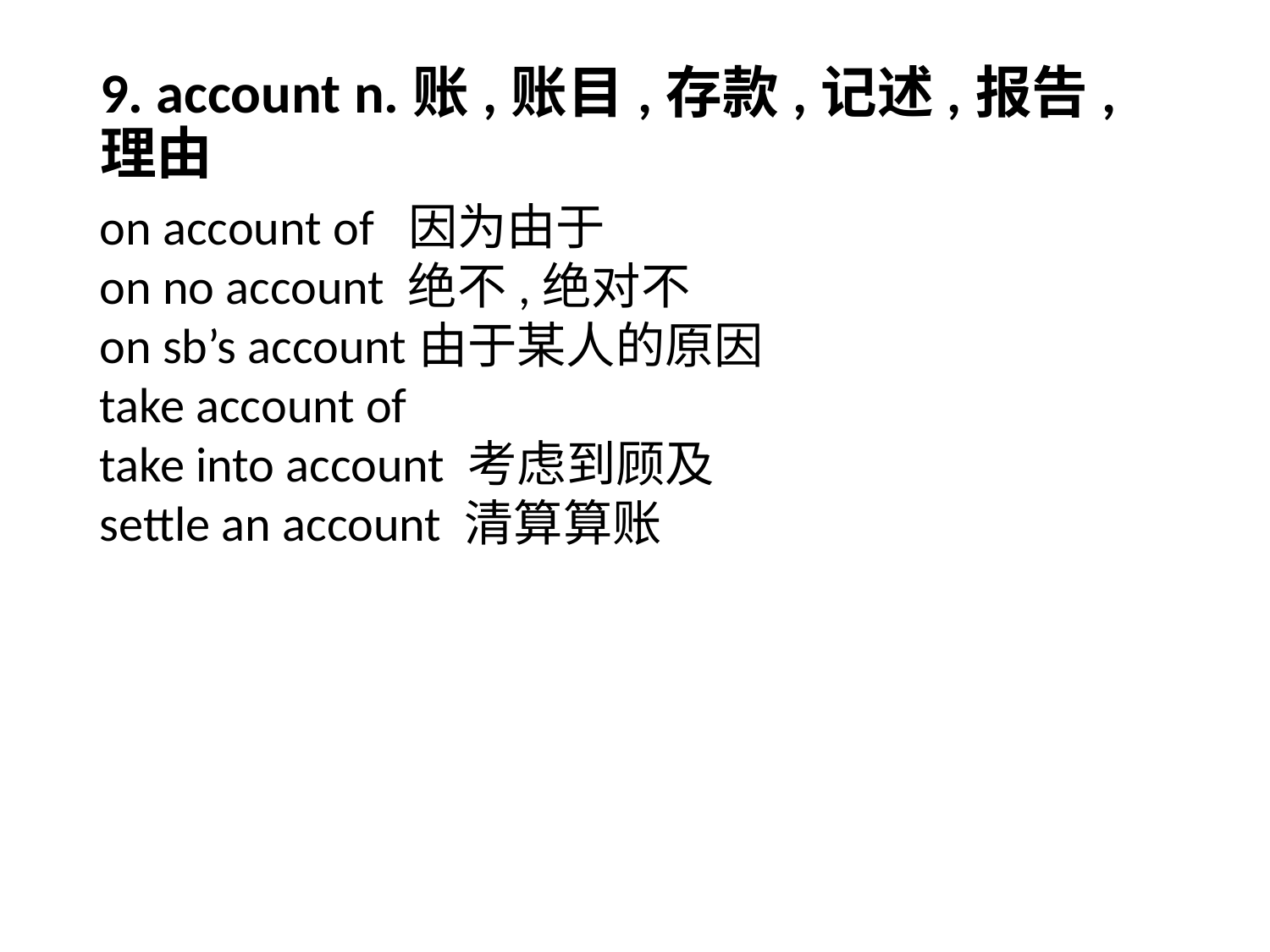

# 9. account n.账,账目,存款,记述,报告,理由
on account of  因为由于
on no account 绝不,绝对不
on sb’s account由于某人的原因
take account of
take into account 考虑到顾及
settle an account 清算算账